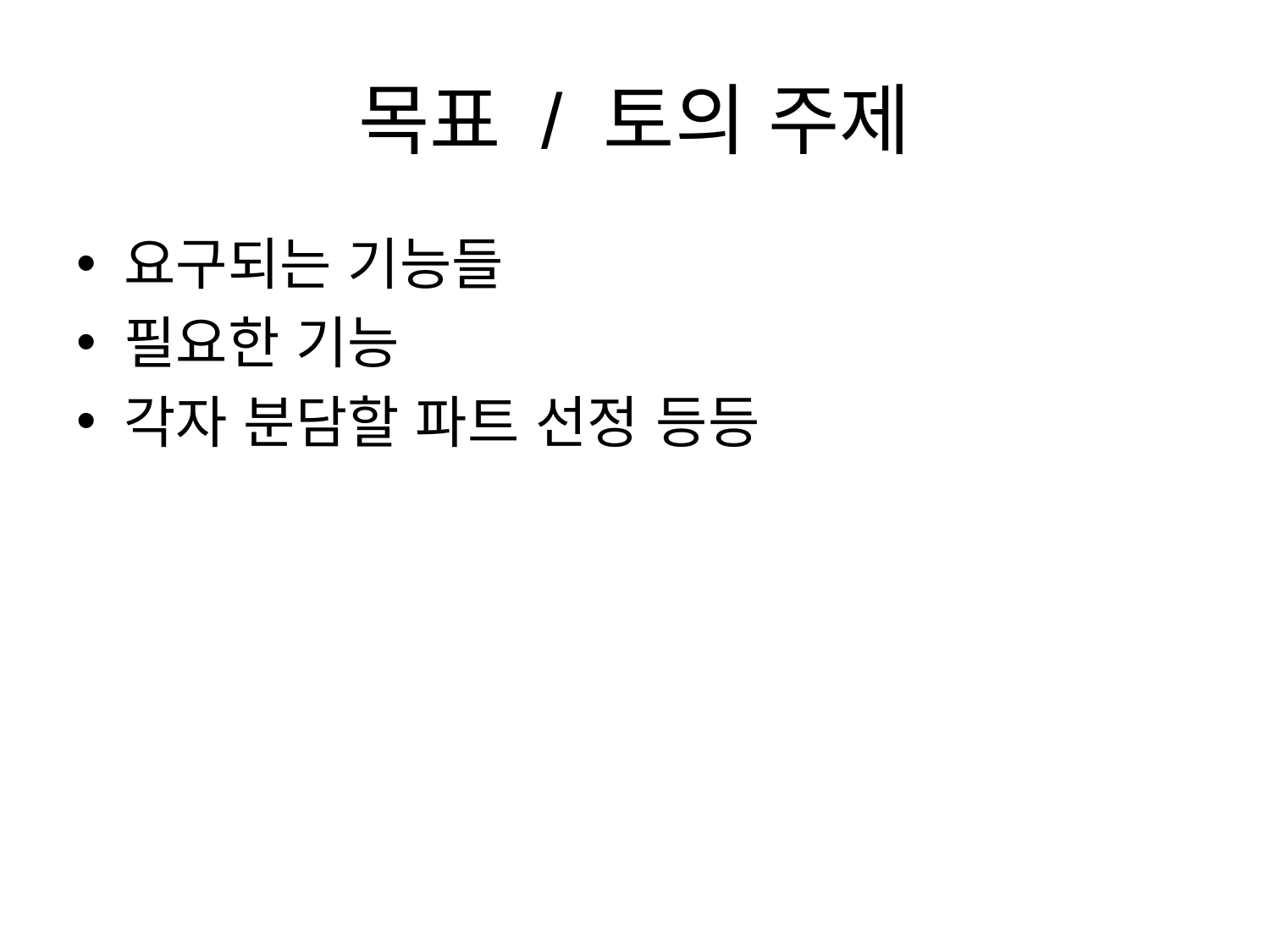

# 목표 / 토의 주제
요구되는 기능들
필요한 기능
각자 분담할 파트 선정 등등